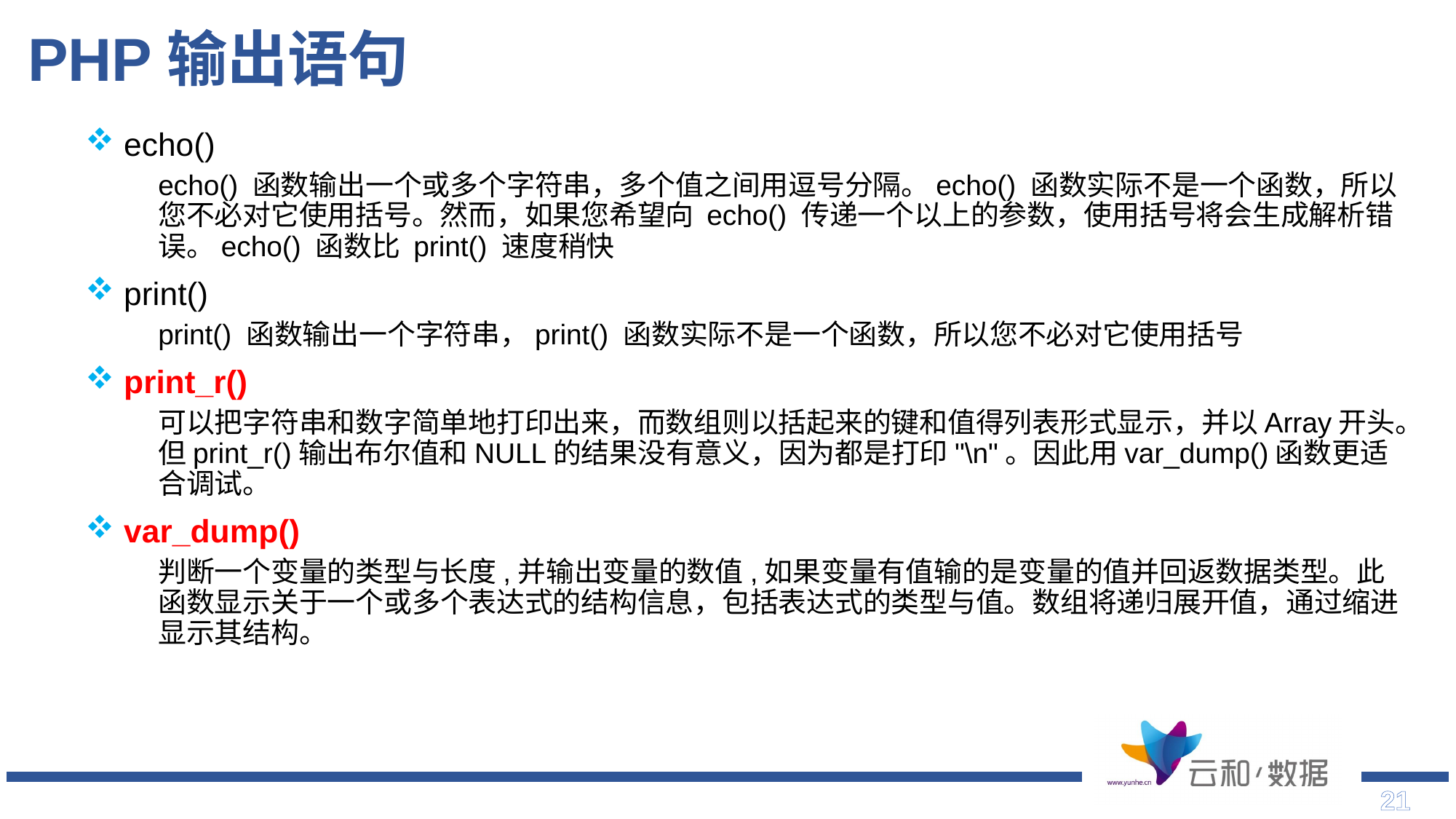

# PHP输出语句
 echo()
echo() 函数输出一个或多个字符串，多个值之间用逗号分隔。echo() 函数实际不是一个函数，所以您不必对它使用括号。然而，如果您希望向 echo() 传递一个以上的参数，使用括号将会生成解析错误。echo() 函数比 print() 速度稍快
 print()
print() 函数输出一个字符串，print() 函数实际不是一个函数，所以您不必对它使用括号
 print_r()
可以把字符串和数字简单地打印出来，而数组则以括起来的键和值得列表形式显示，并以Array开头。但print_r()输出布尔值和NULL的结果没有意义，因为都是打印"\n"。因此用var_dump()函数更适合调试。
 var_dump()
判断一个变量的类型与长度,并输出变量的数值,如果变量有值输的是变量的值并回返数据类型。此函数显示关于一个或多个表达式的结构信息，包括表达式的类型与值。数组将递归展开值，通过缩进显示其结构。